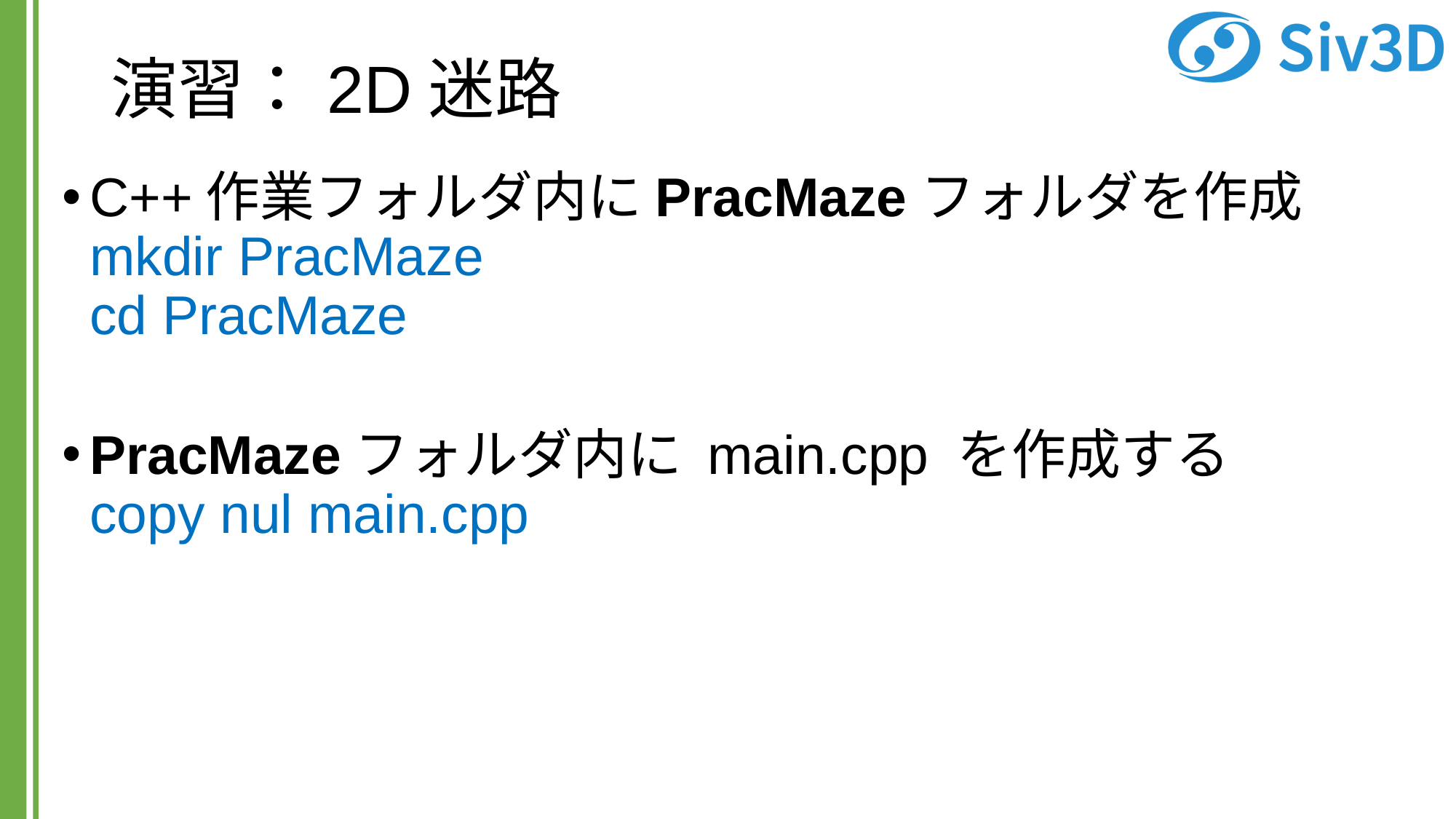

# 演習：2D迷路
C++作業フォルダ内にPracMazeフォルダを作成
mkdir PracMaze
cd PracMaze
PracMazeフォルダ内に main.cpp を作成する
copy nul main.cpp